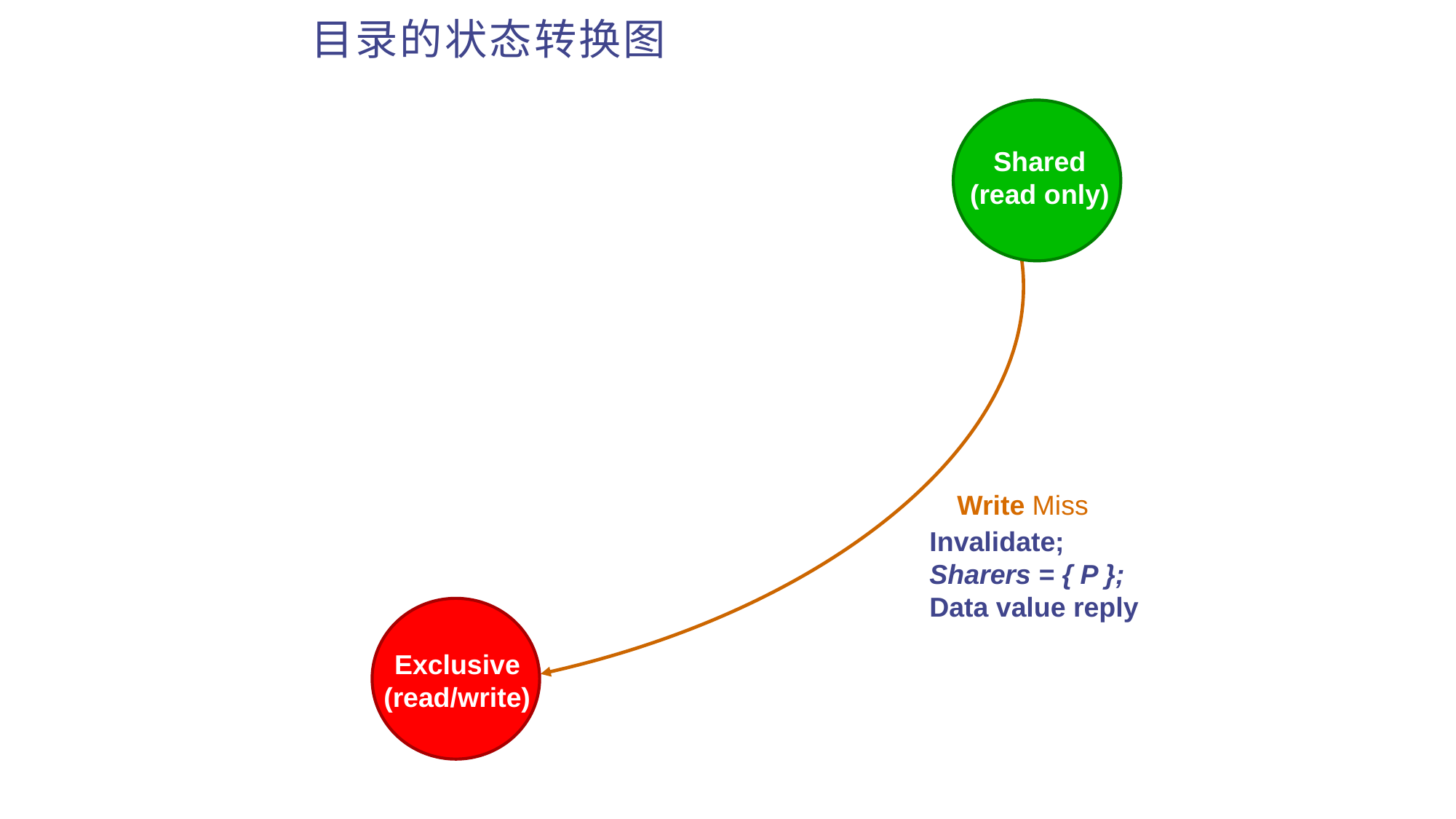

# 目录的状态转换图

Shared
(read only)

Write Miss
Invalidate;
Sharers = { P };
Data value reply

Exclusive
(read/write)